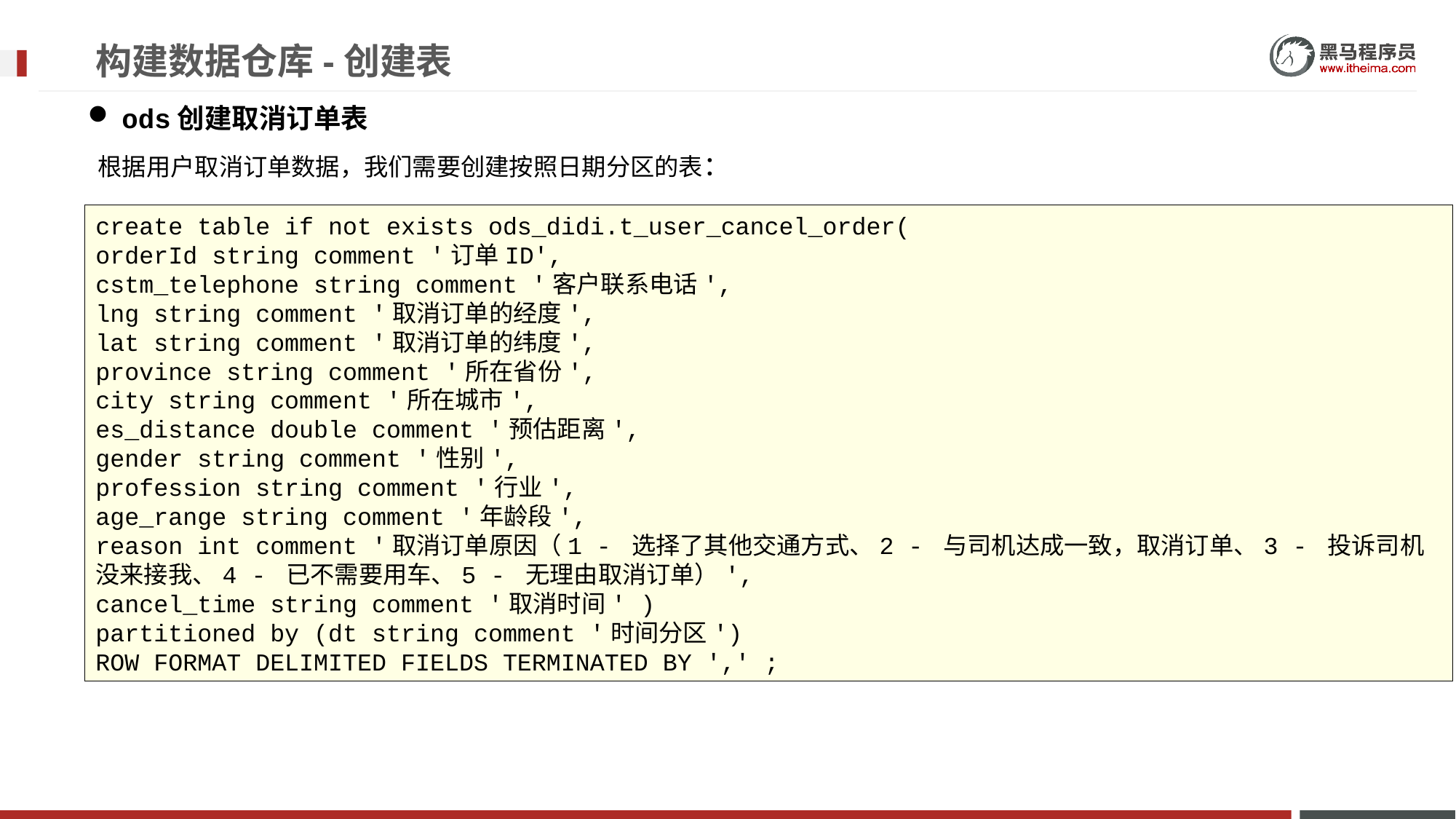

# 构建数据仓库-创建表
ods创建取消订单表
根据用户取消订单数据，我们需要创建按照日期分区的表：
create table if not exists ods_didi.t_user_cancel_order(
orderId string comment '订单ID',
cstm_telephone string comment '客户联系电话',
lng string comment '取消订单的经度',
lat string comment '取消订单的纬度',
province string comment '所在省份',
city string comment '所在城市',
es_distance double comment '预估距离',
gender string comment '性别',
profession string comment '行业',
age_range string comment '年龄段',
reason int comment '取消订单原因（1 - 选择了其他交通方式、2 - 与司机达成一致，取消订单、3 - 投诉司机没来接我、4 - 已不需要用车、5 - 无理由取消订单）',
cancel_time string comment '取消时间' )
partitioned by (dt string comment '时间分区')
ROW FORMAT DELIMITED FIELDS TERMINATED BY ',' ;